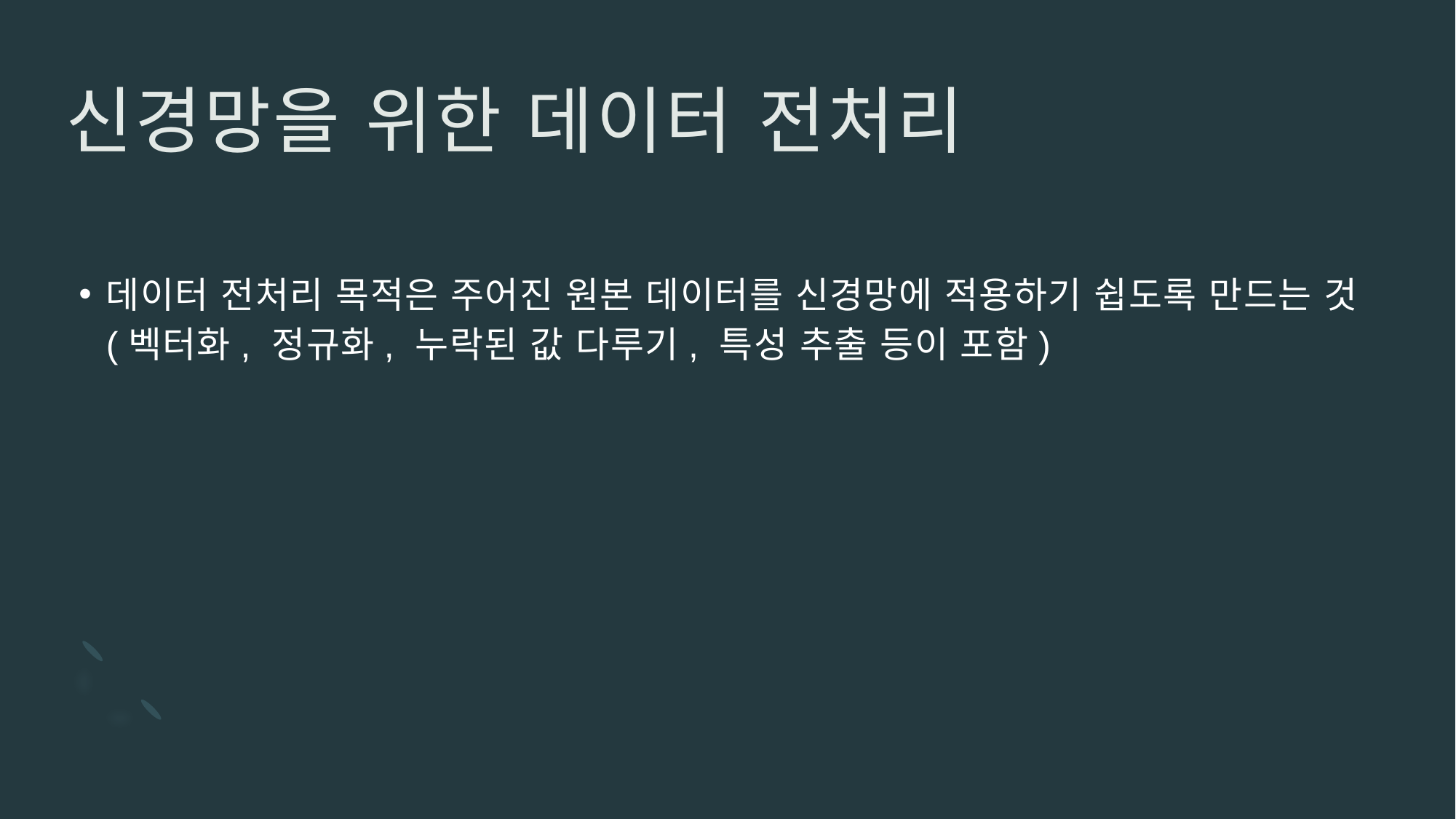

# 신경망을 위한 데이터 전처리​
데이터 전처리 목적은 주어진 원본 데이터를 신경망에 적용하기 쉽도록 만드는 것 (벡터화, 정규화, 누락된 값 다루기, 특성 추출 등이 포함)